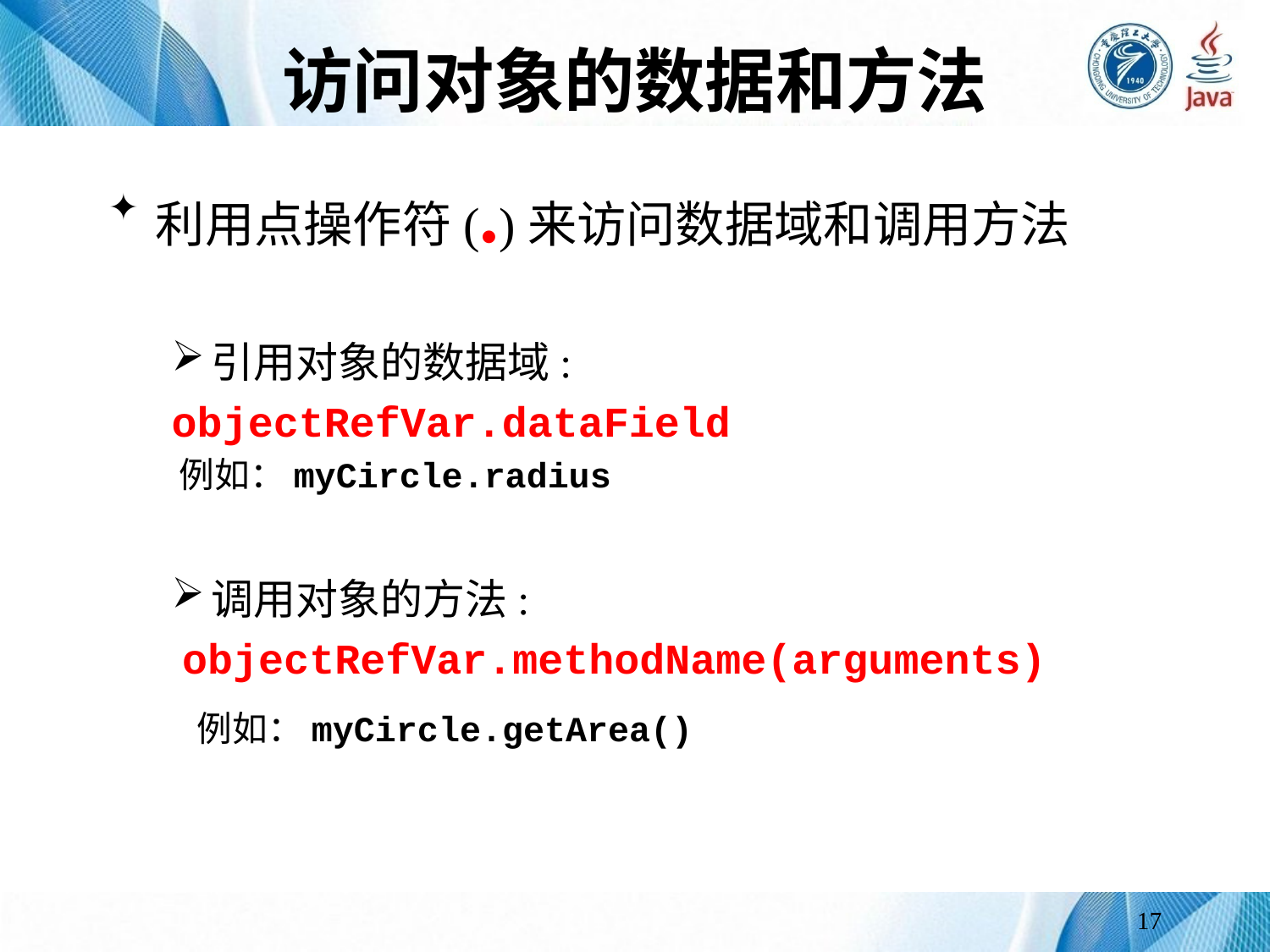

# 访问对象的数据和方法
利用点操作符(.)来访问数据域和调用方法

引用对象的数据域:
      objectRefVar.dataField
        例如：myCircle.radius

调用对象的方法:
       objectRefVar.methodName(arguments)
       例如：myCircle.getArea()
17